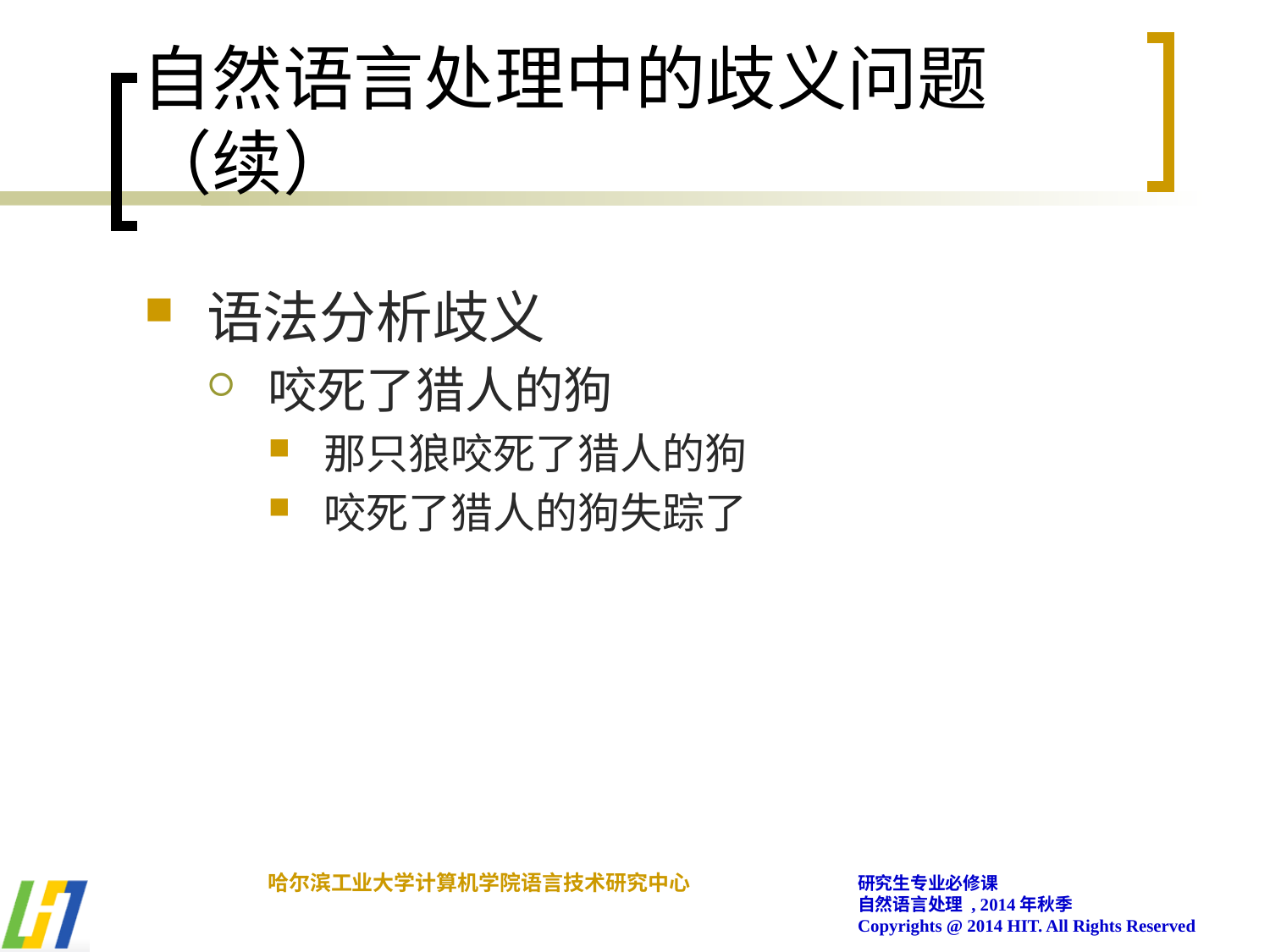

# 自然语言处理中的歧义问题（续）
语法分析歧义
咬死了猎人的狗
那只狼咬死了猎人的狗
咬死了猎人的狗失踪了
哈尔滨工业大学计算机学院语言技术研究中心
研究生专业必修课
自然语言处理 , 2014年秋季
Copyrights @ 2014 HIT. All Rights Reserved